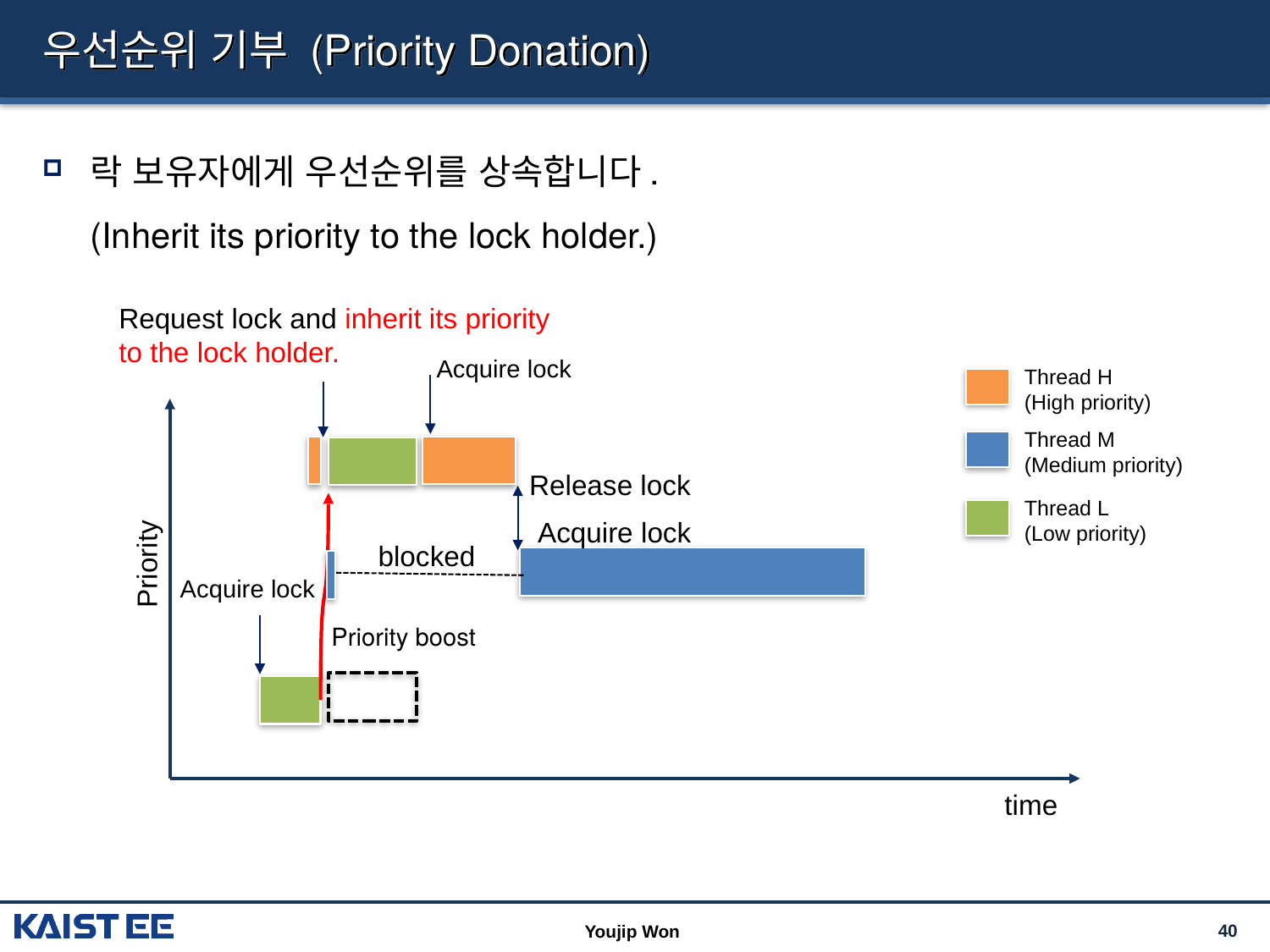

# 우선순위 기부 (Priority Donation)
락 보유자에게 우선순위를 상속합니다.
(Inherit its priority to the lock holder.)

Request lock and inherit its priority
to the lock holder.
Acquire lock
Thread H
(High priority)

Thread M
(Medium priority)

Release lock
Thread L
(Low priority)

Acquire lock
blocked
Priority

Acquire lock
Priority boost

time
Youjip Won
40